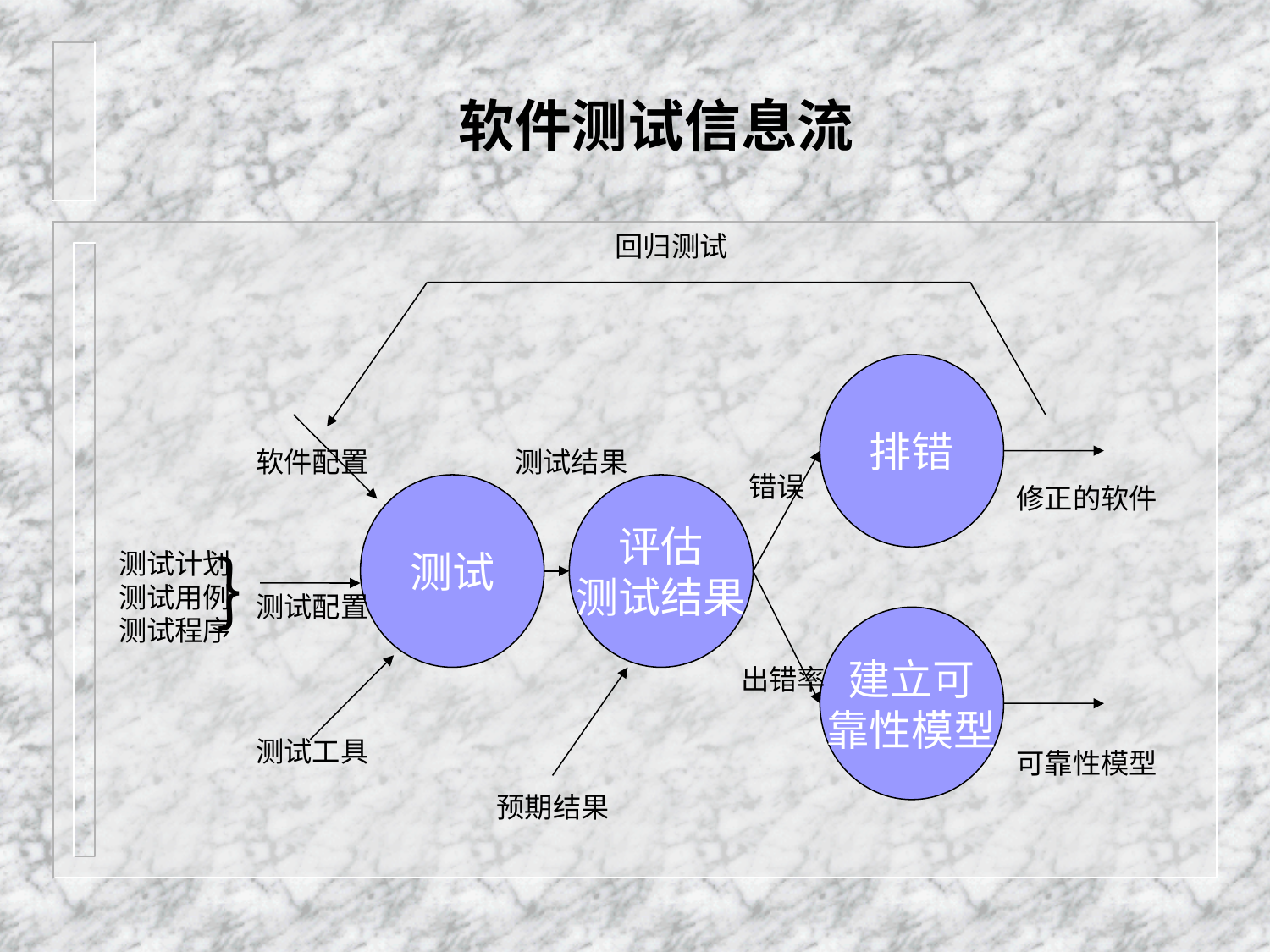

# 软件测试信息流
回归测试

排错

软件配置
测试结果

错误
测试
评估
测试结果
修正的软件
测试配置

建立可
靠性模型

出错率

测试工具
可靠性模型
预期结果
测试计划
测试用例
测试程序
｝